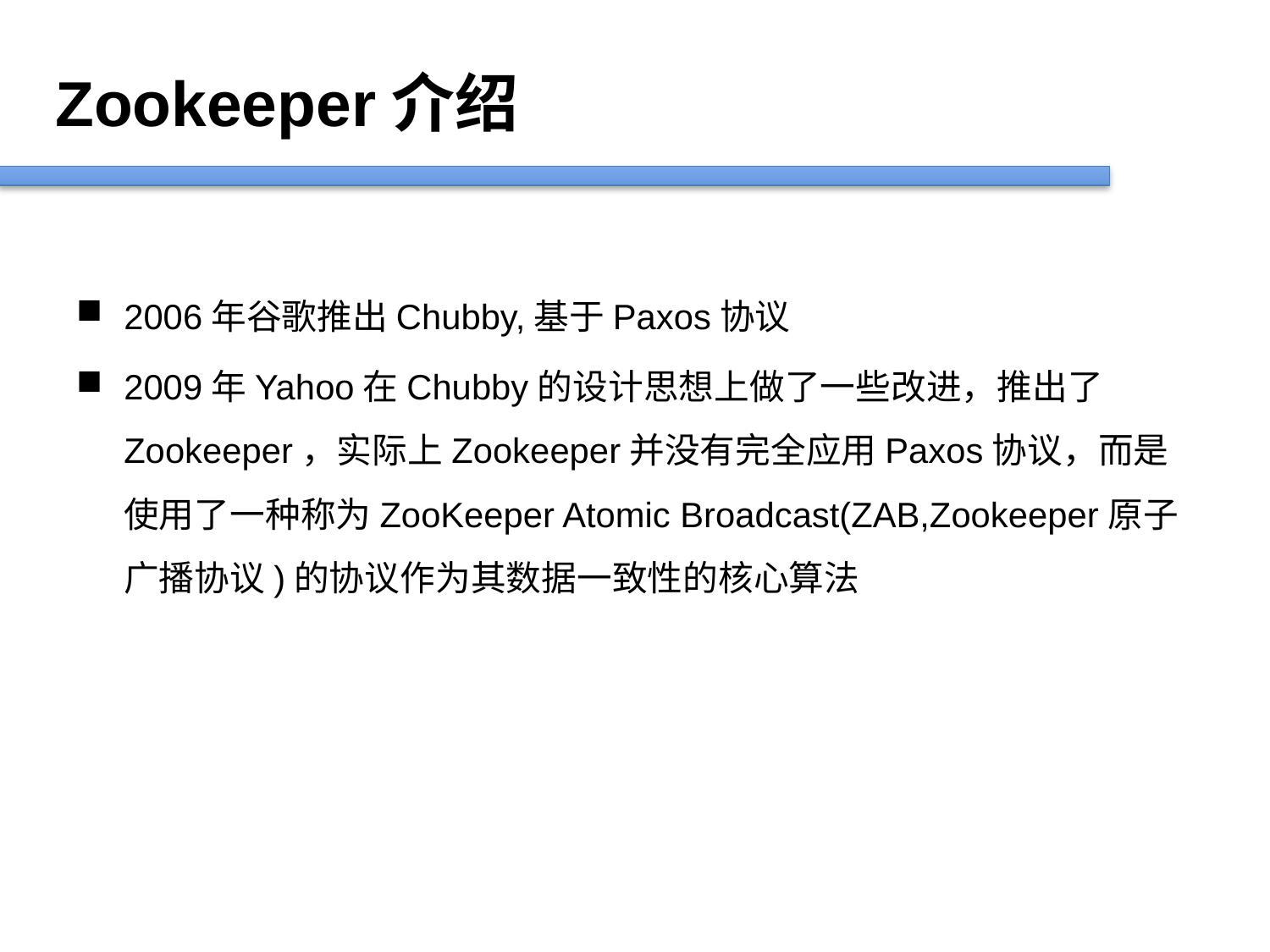

Zookeeper介绍
2006年谷歌推出Chubby,基于Paxos协议
2009年Yahoo在Chubby的设计思想上做了一些改进，推出了Zookeeper，实际上Zookeeper并没有完全应用Paxos协议，而是使用了一种称为ZooKeeper Atomic Broadcast(ZAB,Zookeeper原子广播协议)的协议作为其数据一致性的核心算法